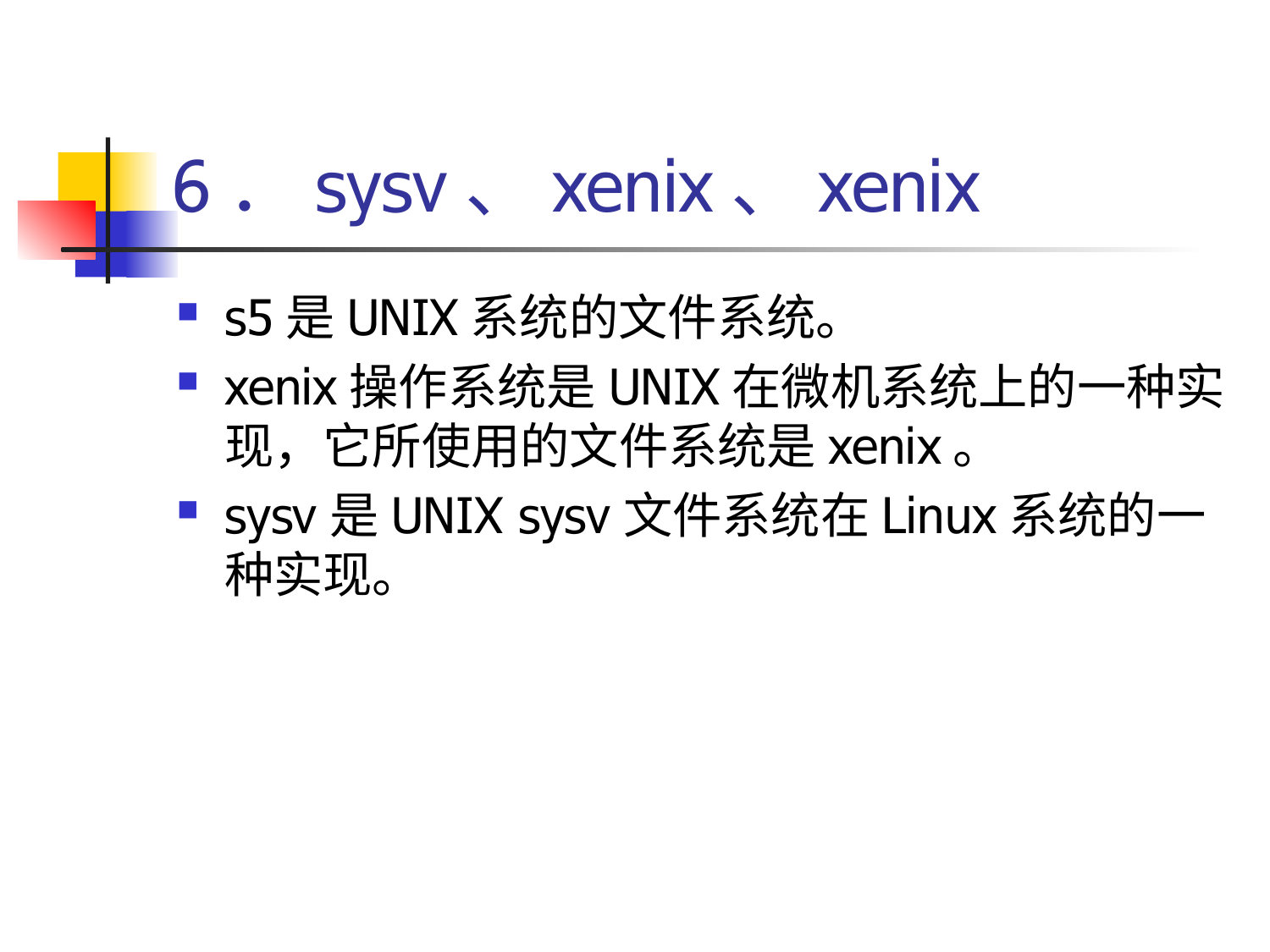

# 6．sysv、xenix、xenix
s5是UNIX系统的文件系统。
xenix操作系统是UNIX在微机系统上的一种实现，它所使用的文件系统是xenix。
sysv是UNIX sysv文件系统在Linux系统的一种实现。